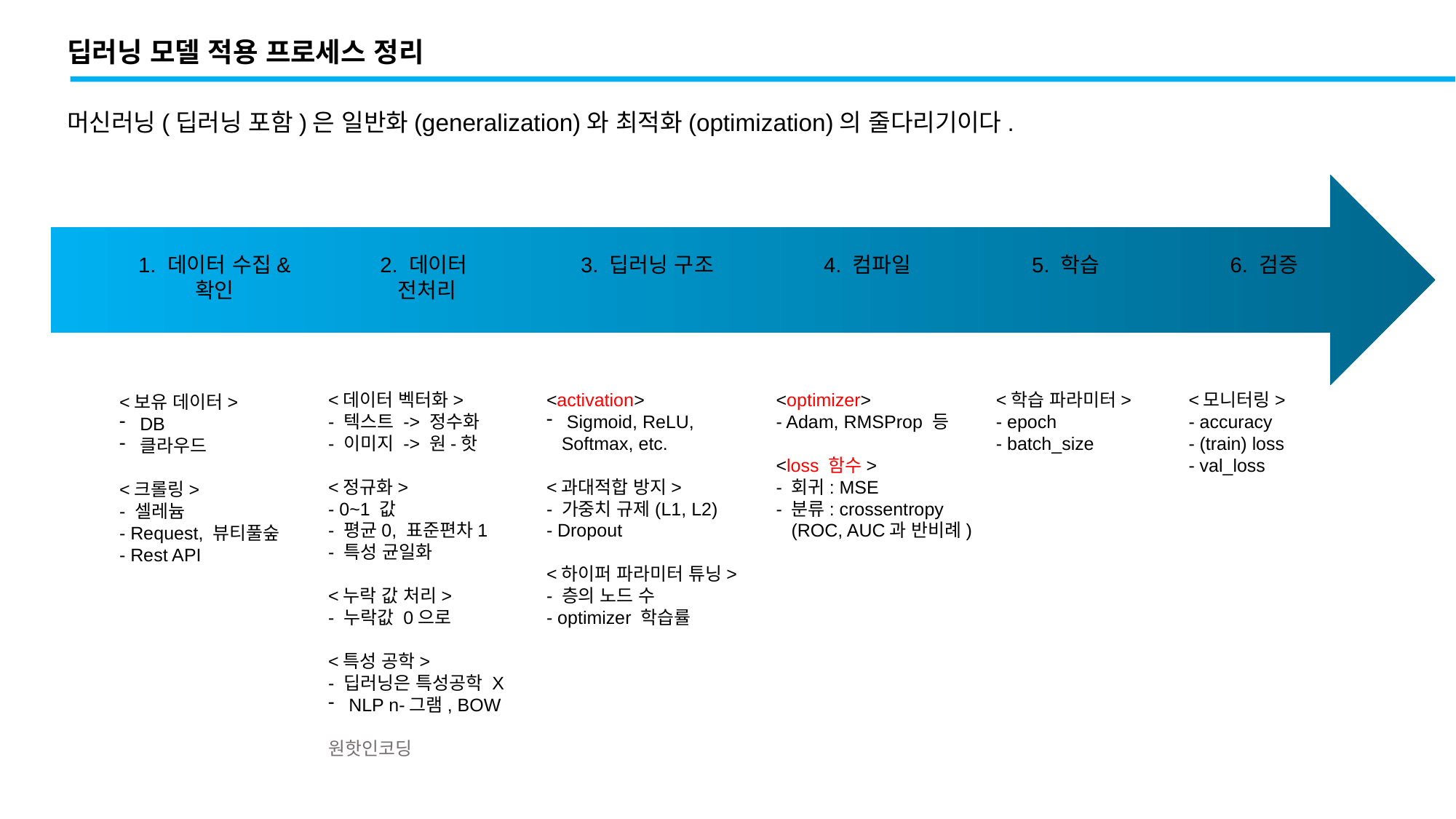

딥러닝 모델 적용 프로세스 정리

머신러닝(딥러닝 포함)은 일반화(generalization)와 최적화(optimization)의 줄다리기이다.

1. 데이터 수집&
확인
2. 데이터
전처리
3. 딥러닝 구조
4. 컴파일
5. 학습
6. 검증
<데이터 벡터화>
- 텍스트 -> 정수화
- 이미지 -> 원-핫

<정규화>
- 0~1 값
- 평균0, 표준편차1
- 특성 균일화

<누락 값 처리>
- 누락값 0으로

<특성 공학>
- 딥러닝은 특성공학 X
NLP n-그램, BOW

원핫인코딩
<activation>
Sigmoid, ReLU,
   Softmax, etc.

<과대적합 방지>
- 가중치 규제(L1, L2)
- Dropout

<하이퍼 파라미터 튜닝>
- 층의 노드 수
- optimizer 학습률
<optimizer>
- Adam, RMSProp 등

<loss 함수>
- 회귀: MSE
- 분류: crossentropy
   (ROC, AUC과 반비례)

<학습 파라미터>
- epoch
- batch_size

<모니터링>
- accuracy
- (train) loss
- val_loss

<보유 데이터>
DB
클라우드

<크롤링>
- 셀레늄
- Request, 뷰티풀숲
- Rest API